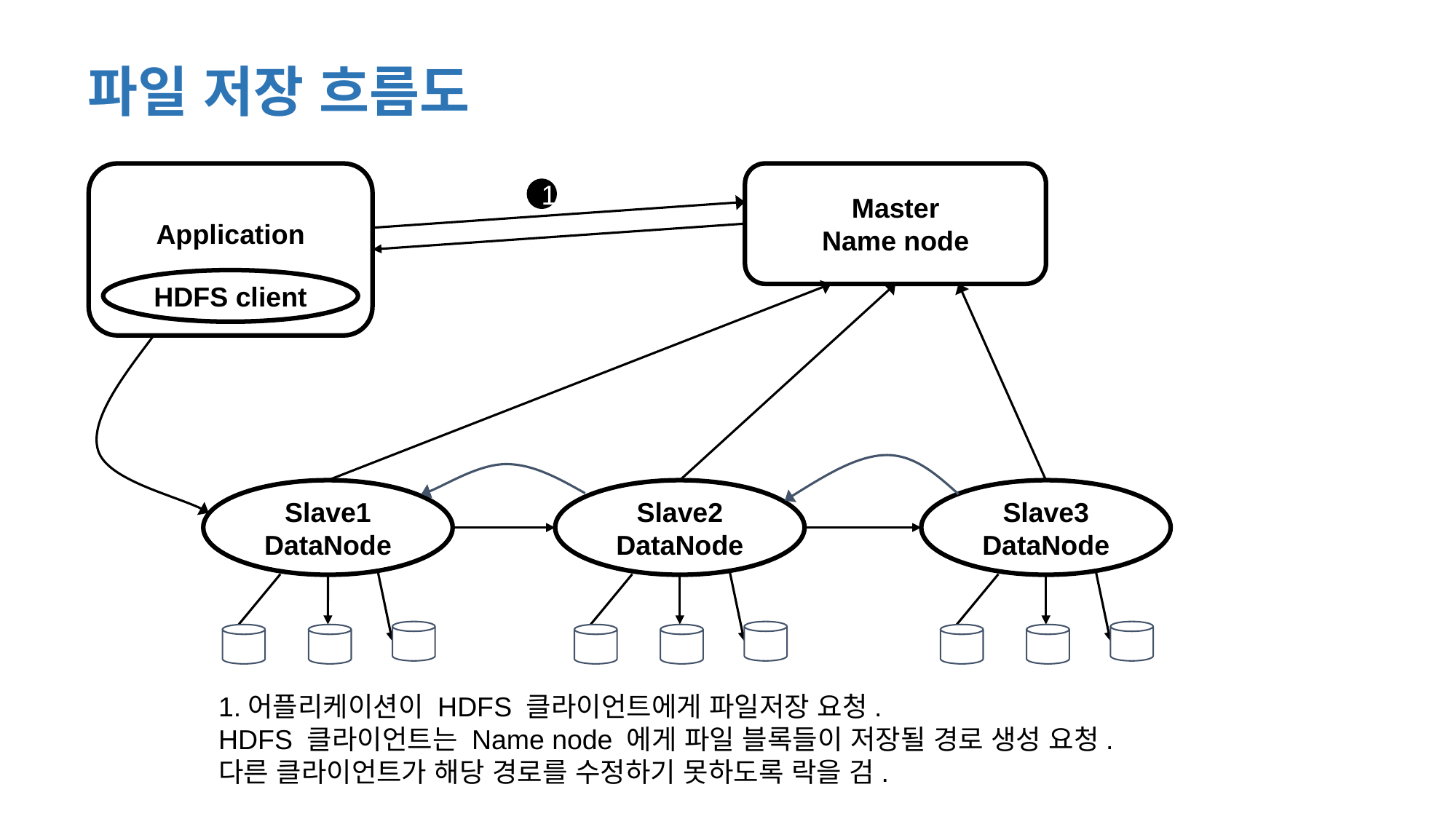

파일 저장 흐름도
Application

Master
Name node
1
HDFS client

Slave1
DataNode
Slave2
DataNode
Slave3
DataNode

1.어플리케이션이 HDFS 클라이언트에게 파일저장 요청.
HDFS 클라이언트는 Name node 에게 파일 블록들이 저장될 경로 생성 요청.
다른 클라이언트가 해당 경로를 수정하기 못하도록 락을 검.